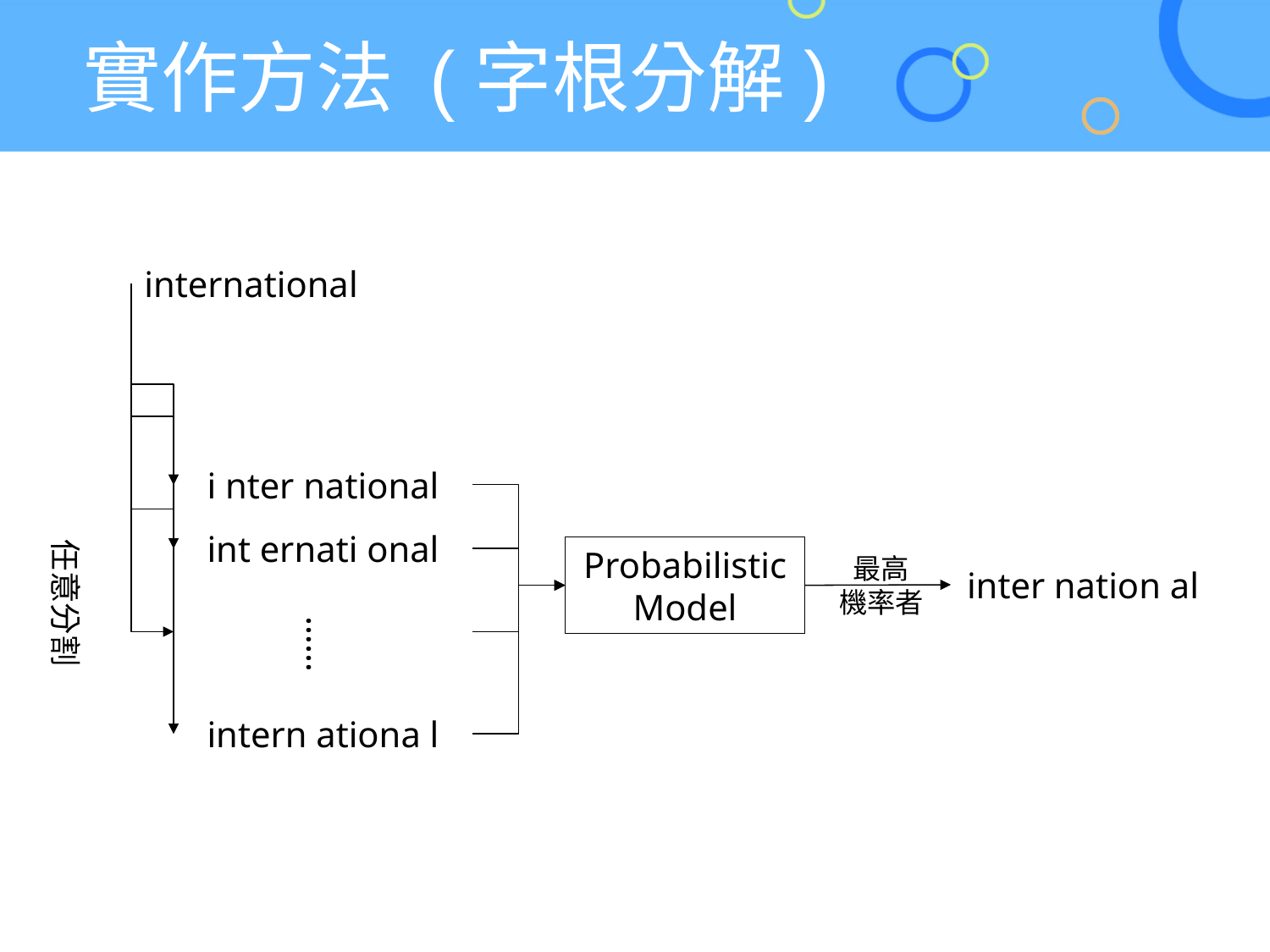

# 實作方法 (字根分解)
international
i nter national
int ernati onal
intern ationa l
Probabilistic
Model
最高
機率者
inter nation al
任意分割
ada
……